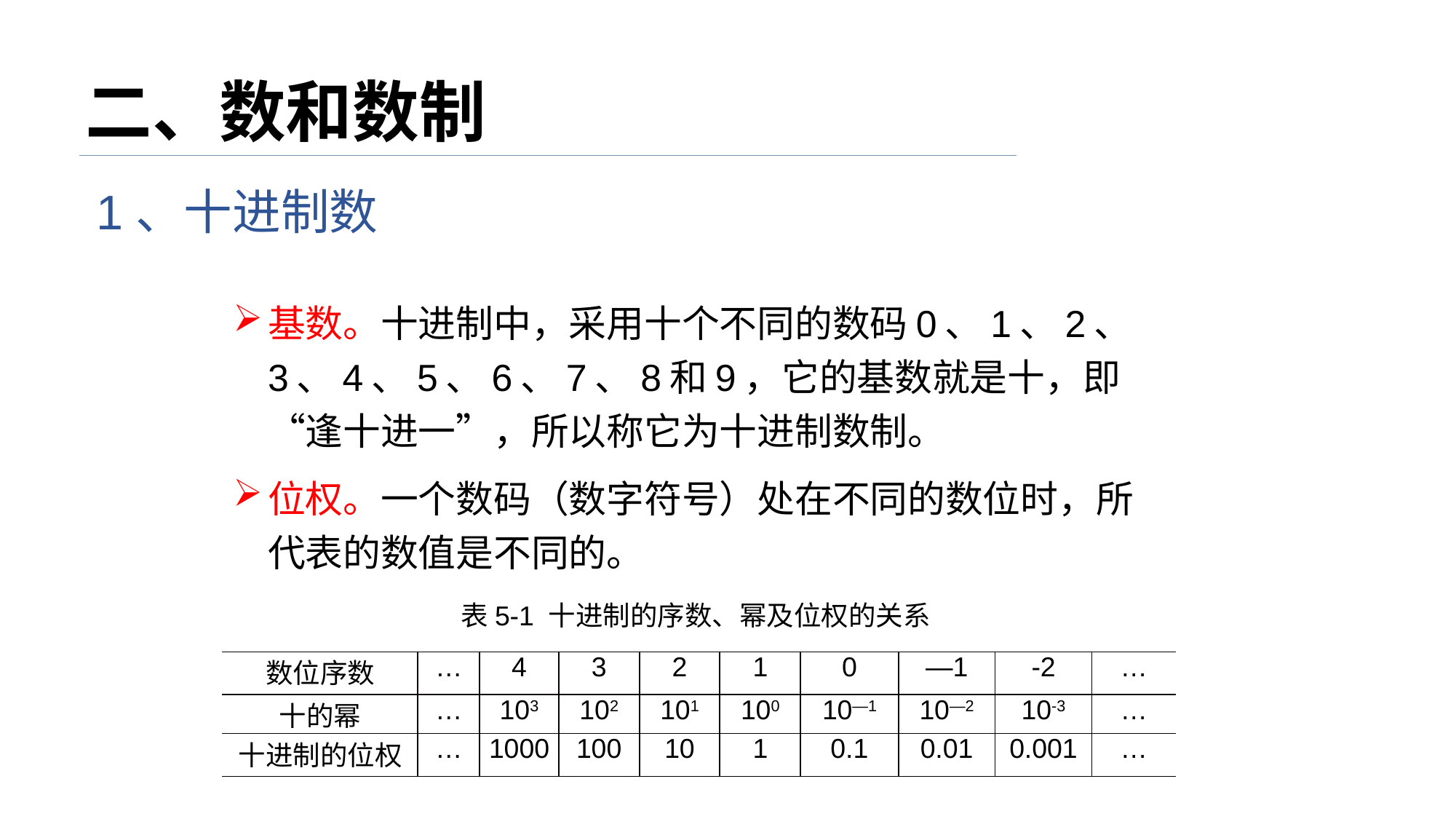

二、数和数制
1、十进制数

基数。十进制中，采用十个不同的数码0、1、2、3、4、5、6、7、8和9，它的基数就是十，即“逢十进一”，所以称它为十进制数制。
位权。一个数码（数字符号）处在不同的数位时，所代表的数值是不同的。

表5-1 十进制的序数、幂及位权的关系
| 数位序数 | … | 4 | 3 | 2 | 1 | 0 | —1 | -2 | … |
| --- | --- | --- | --- | --- | --- | --- | --- | --- | --- |
| 十的幂 | … | 103 | 102 | 101 | 100 | 10—1 | 10—2 | 10-3 | … |
| 十进制的位权 | … | 1000 | 100 | 10 | 1 | 0.1 | 0.01 | 0.001 | … |